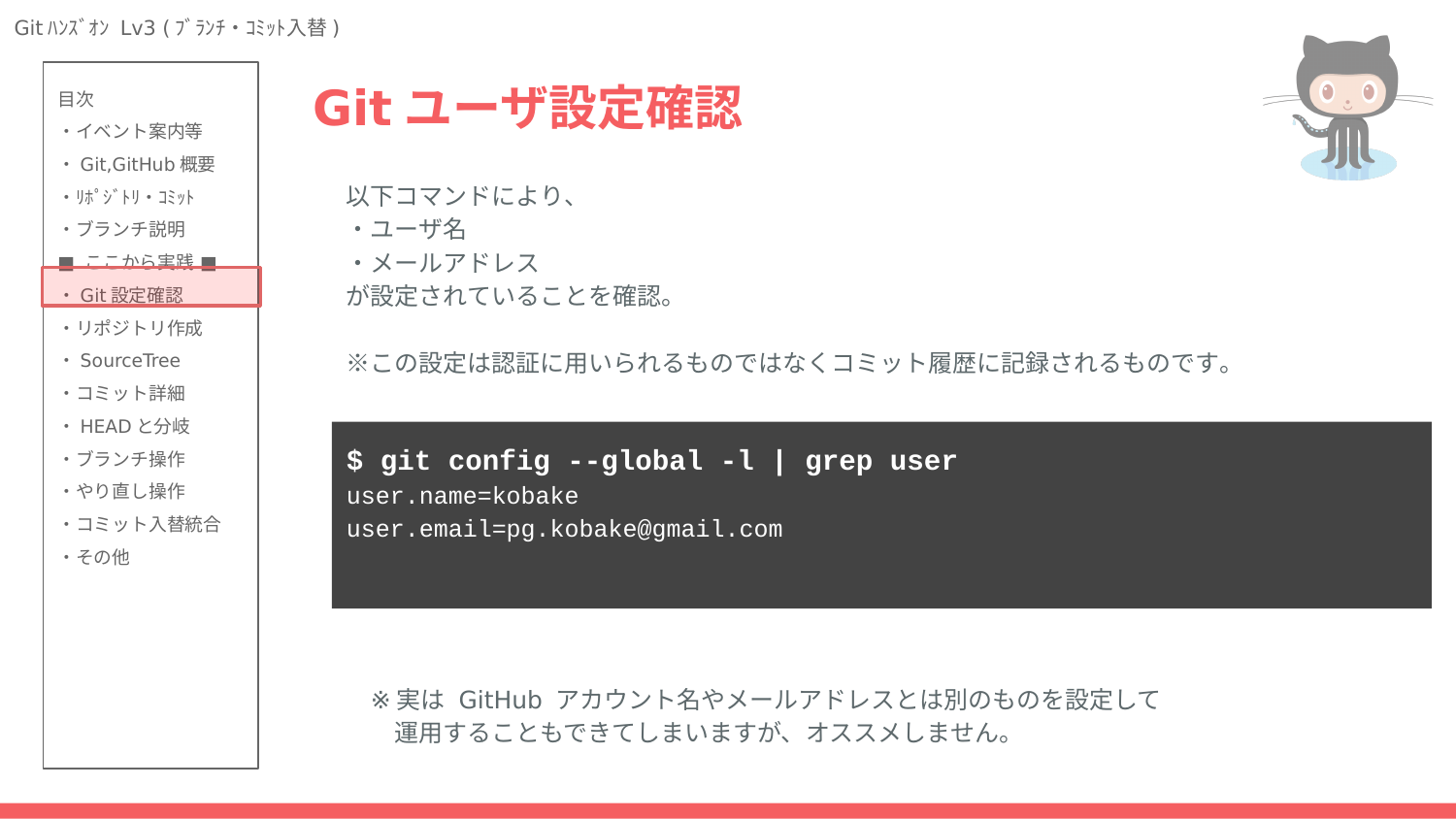

# Gitユーザ設定確認
以下コマンドにより、
・ユーザ名
・メールアドレス
が設定されていることを確認。
※この設定は認証に用いられるものではなくコミット履歴に記録されるものです。

$ git config --global -l | grep user
user.name=kobake
user.email=pg.kobake@gmail.com

※実は GitHub アカウント名やメールアドレスとは別のものを設定して
　運用することもできてしまいますが、オススメしません。